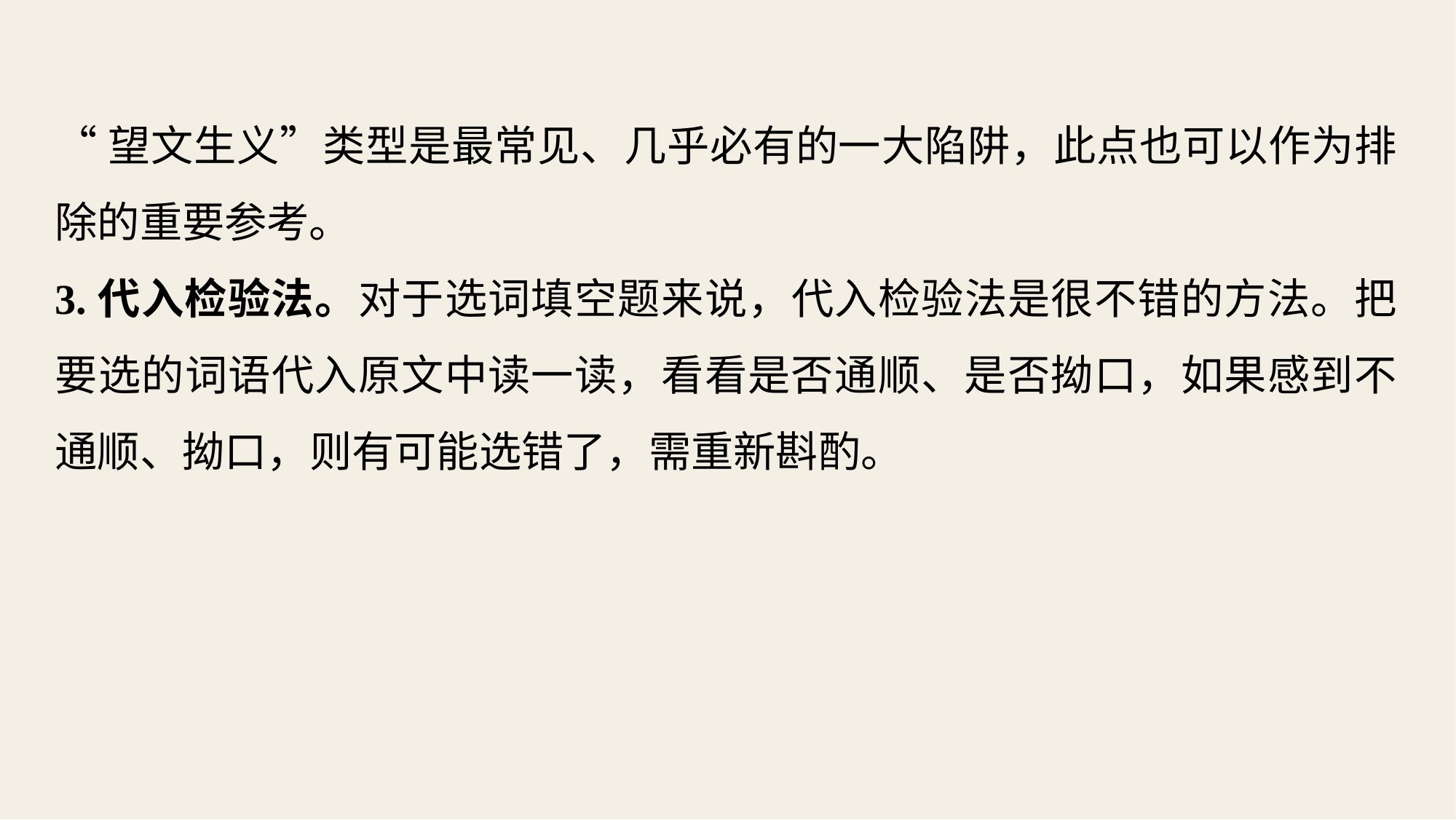

“望文生义”类型是最常见、几乎必有的一大陷阱，此点也可以作为排除的重要参考。
3.代入检验法。对于选词填空题来说，代入检验法是很不错的方法。把要选的词语代入原文中读一读，看看是否通顺、是否拗口，如果感到不通顺、拗口，则有可能选错了，需重新斟酌。